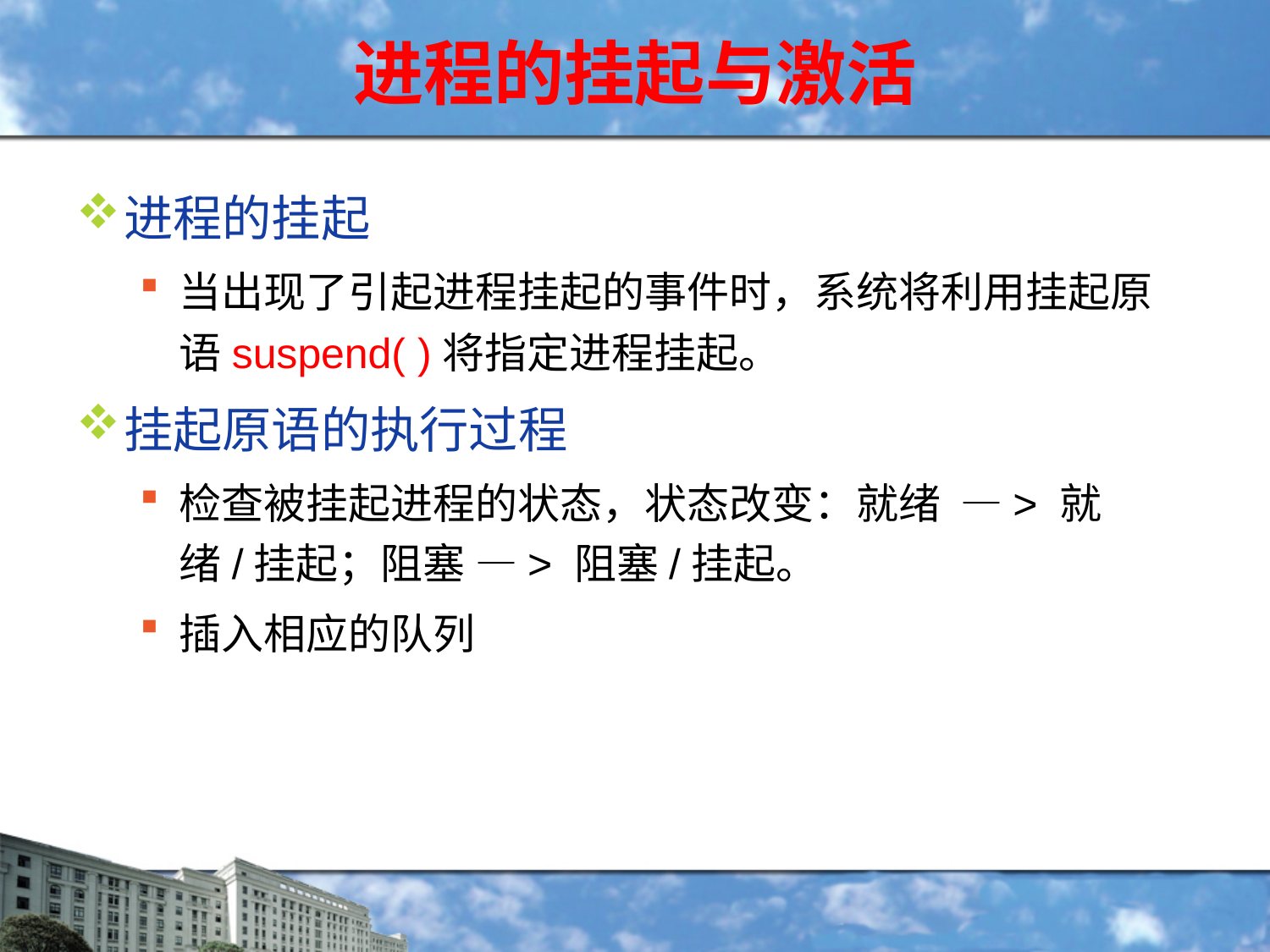

# 进程的挂起与激活
进程的挂起
当出现了引起进程挂起的事件时，系统将利用挂起原语suspend( )将指定进程挂起。
挂起原语的执行过程
检查被挂起进程的状态，状态改变：就绪  —> 就绪/挂起；阻塞 —> 阻塞/挂起。
插入相应的队列